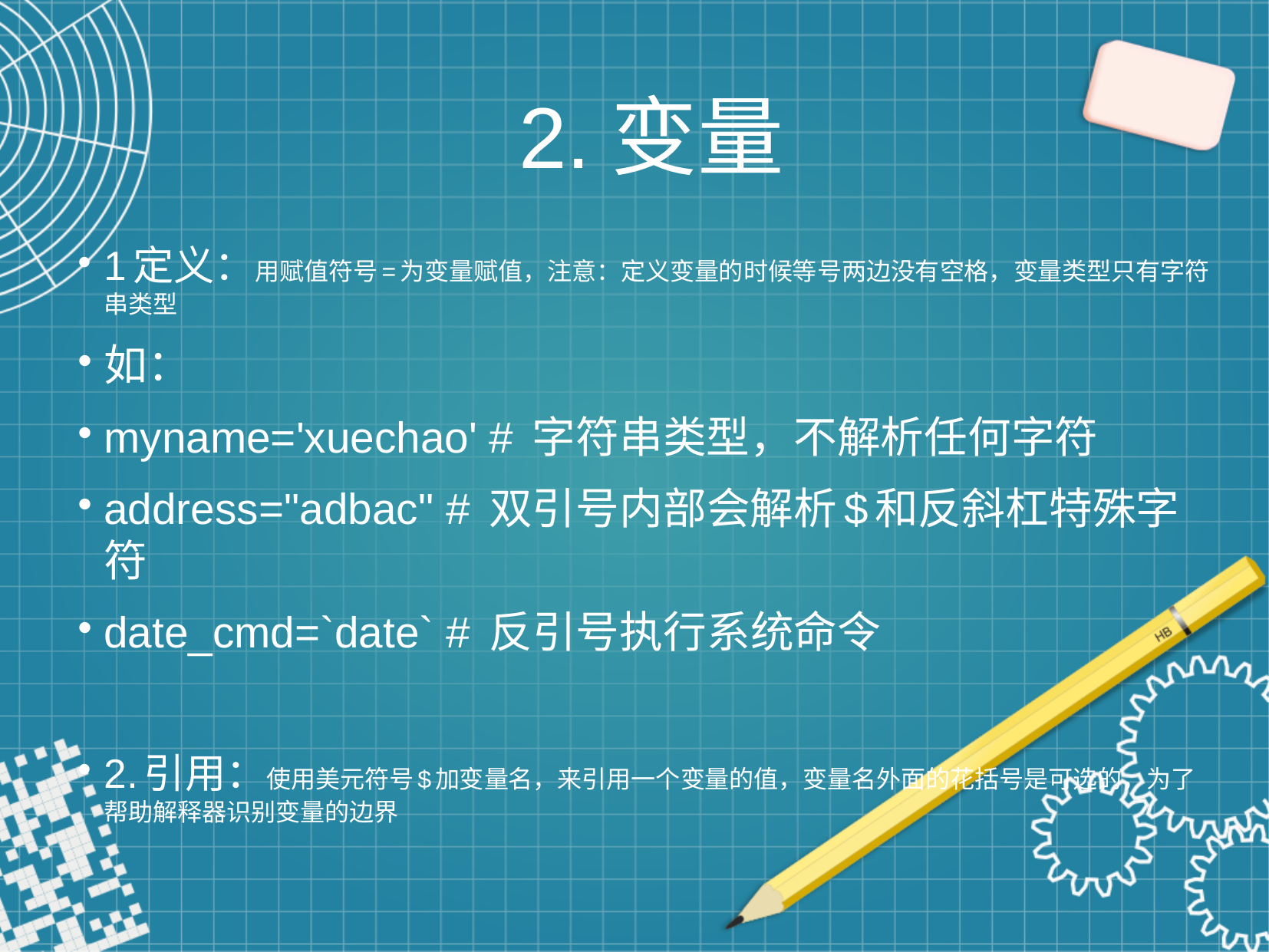

2.变量
1定义：用赋值符号=为变量赋值，注意：定义变量的时候等号两边没有空格，变量类型只有字符串类型
如：
myname='xuechao' # 字符串类型，不解析任何字符
address="adbac" # 双引号内部会解析$和反斜杠特殊字符
date_cmd=`date` # 反引号执行系统命令

2.引用：使用美元符号$加变量名，来引用一个变量的值，变量名外面的花括号是可选的，为了帮助解释器识别变量的边界